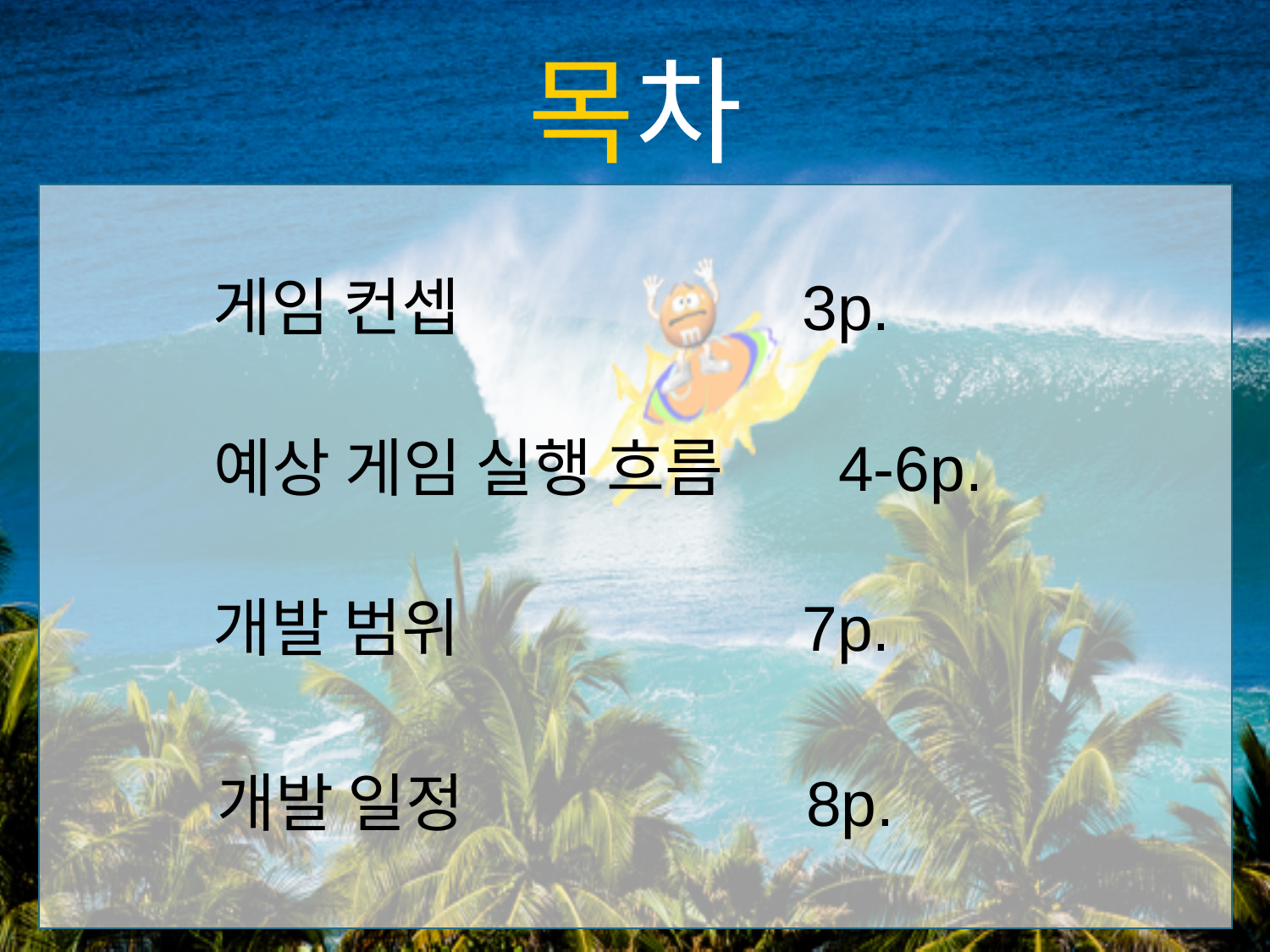

# 목차

게임 컨셉                       3p.
예상 게임 실행 흐름       4-6p.
개발 범위                       7p.
개발 일정                       8p.